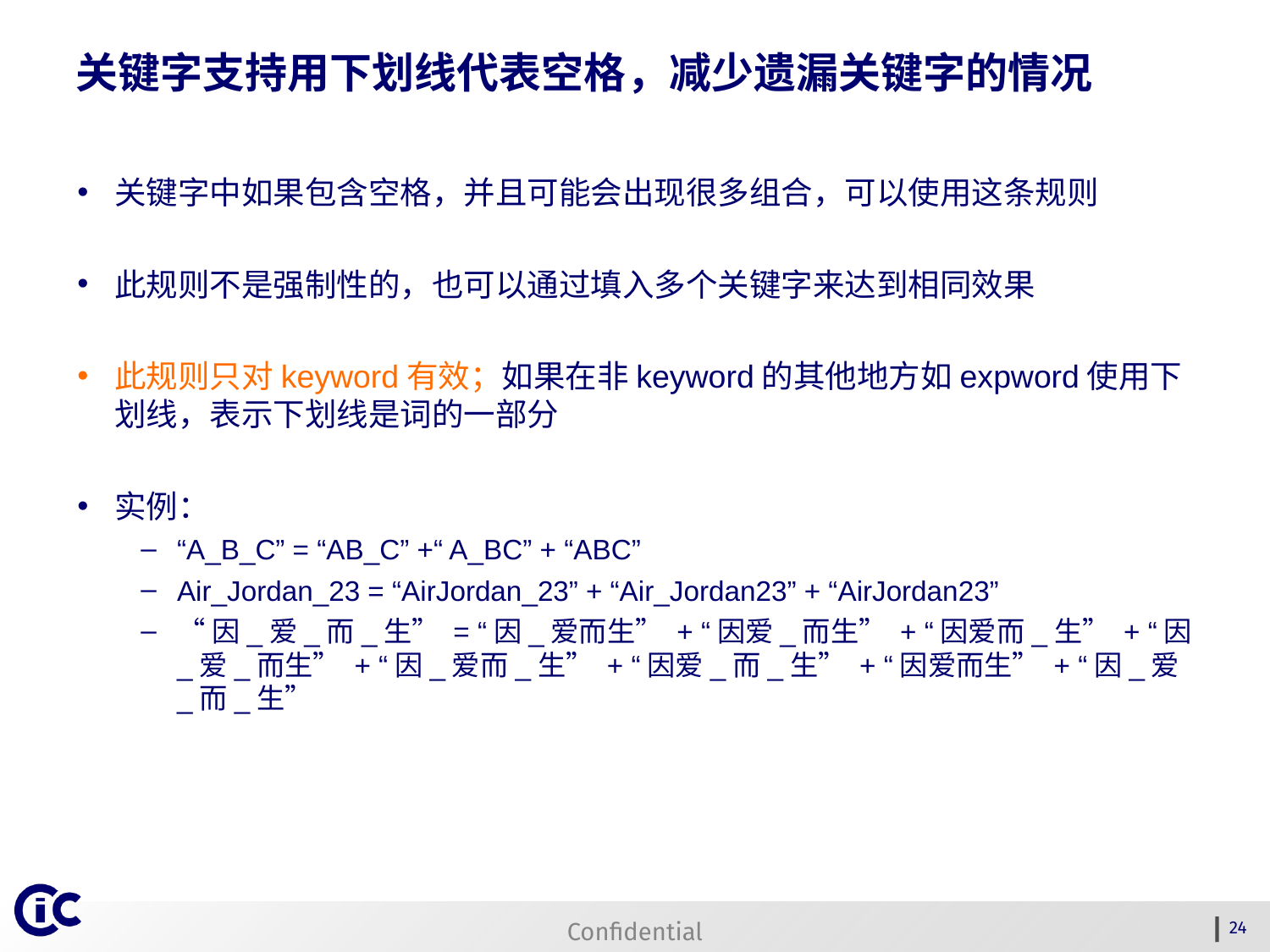

关键字支持用下划线代表空格，减少遗漏关键字的情况
关键字中如果包含空格，并且可能会出现很多组合，可以使用这条规则

此规则不是强制性的，也可以通过填入多个关键字来达到相同效果

此规则只对keyword有效；如果在非keyword的其他地方如expword使用下划线，表示下划线是词的一部分

实例：
“A_B_C” = “AB_C” +“ A_BC” + “ABC”
Air_Jordan_23 = “AirJordan_23” + “Air_Jordan23” + “AirJordan23”
“因_爱_而_生” = “因_爱而生” + “因爱_而生” + “因爱而_生” + “因_爱_而生” + “因_爱而_生” + “因爱_而_生” + “因爱而生” + “因_爱_而_生”